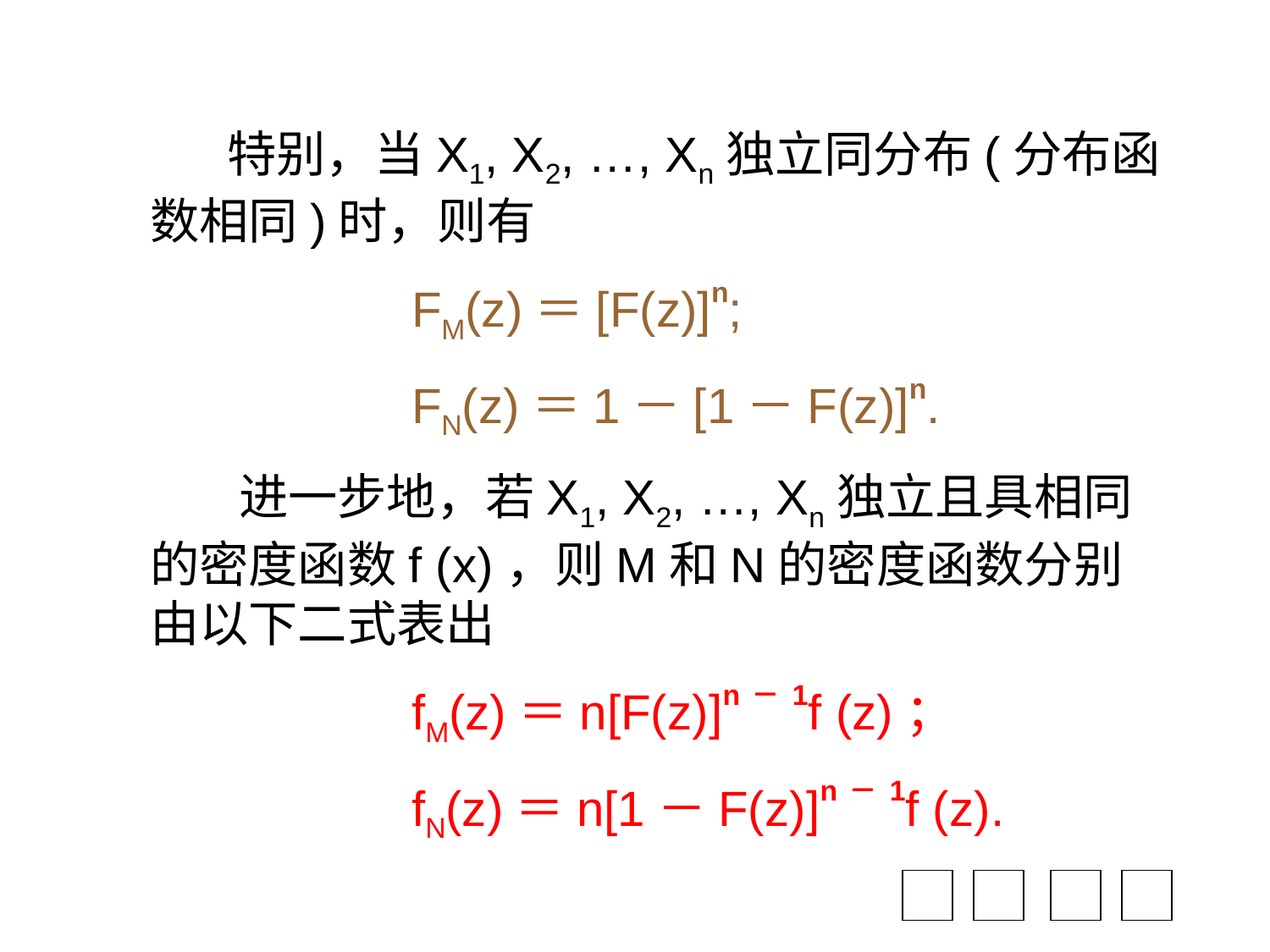

特别，当X1, X2, …, Xn独立同分布(分布函数相同)时，则有
                   FM(z)＝[F(z)]n;
                   FN(z)＝1－[1－F(z)]n.
       进一步地，若X1, X2, …, Xn独立且具相同的密度函数f (x)，则M和N的密度函数分别由以下二式表出
                   fM(z)＝n[F(z)]n－1f (z)；
                   fN(z)＝n[1－F(z)]n－1f (z).